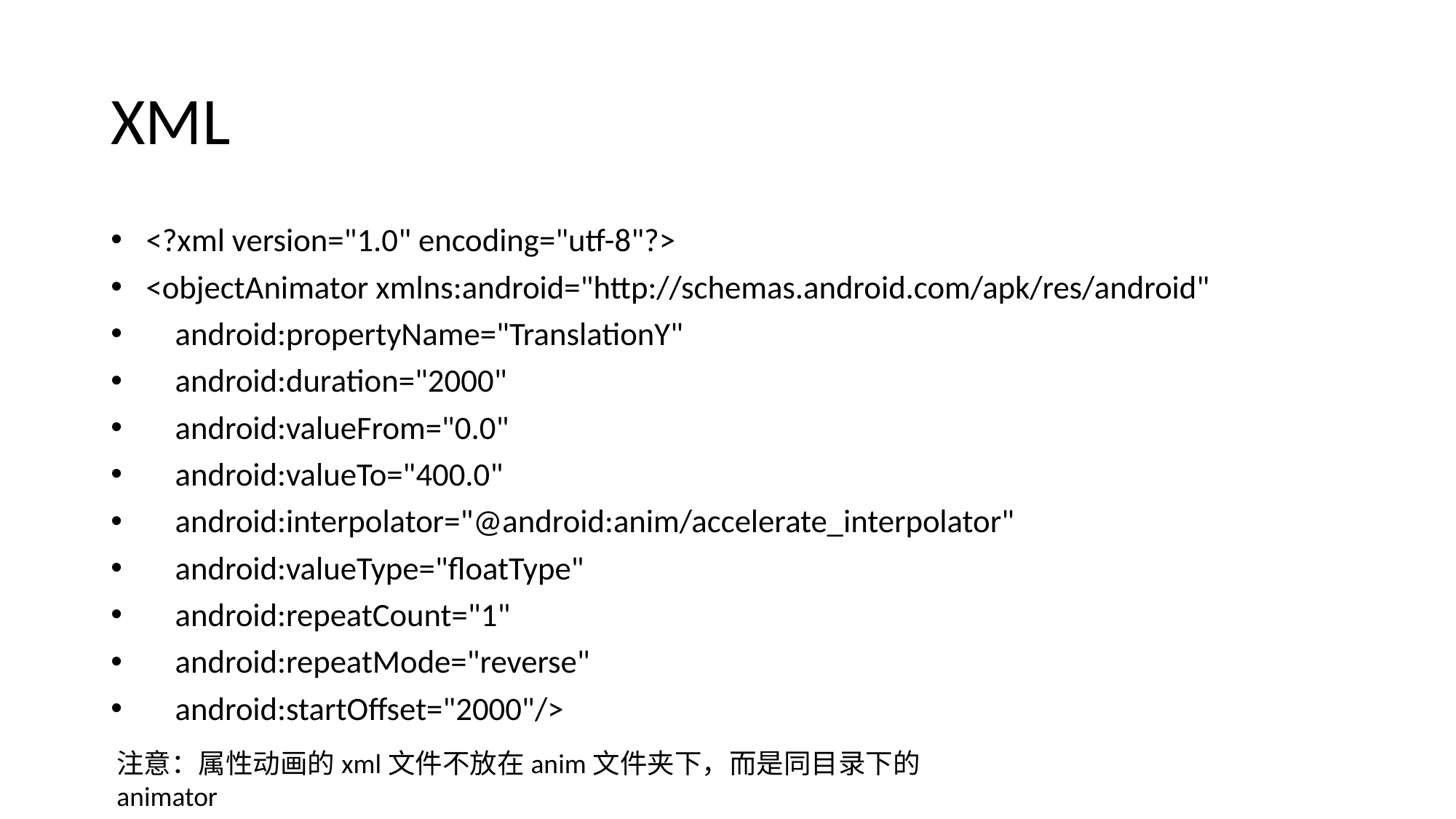

# XML
<?xml version="1.0" encoding="utf-8"?>
<objectAnimator xmlns:android="http://schemas.android.com/apk/res/android"
    android:propertyName="TranslationY"
    android:duration="2000"
    android:valueFrom="0.0"
    android:valueTo="400.0"
    android:interpolator="@android:anim/accelerate_interpolator"
    android:valueType="floatType"
    android:repeatCount="1"
    android:repeatMode="reverse"
    android:startOffset="2000"/>
注意：属性动画的xml文件不放在anim文件夹下，而是同目录下的animator